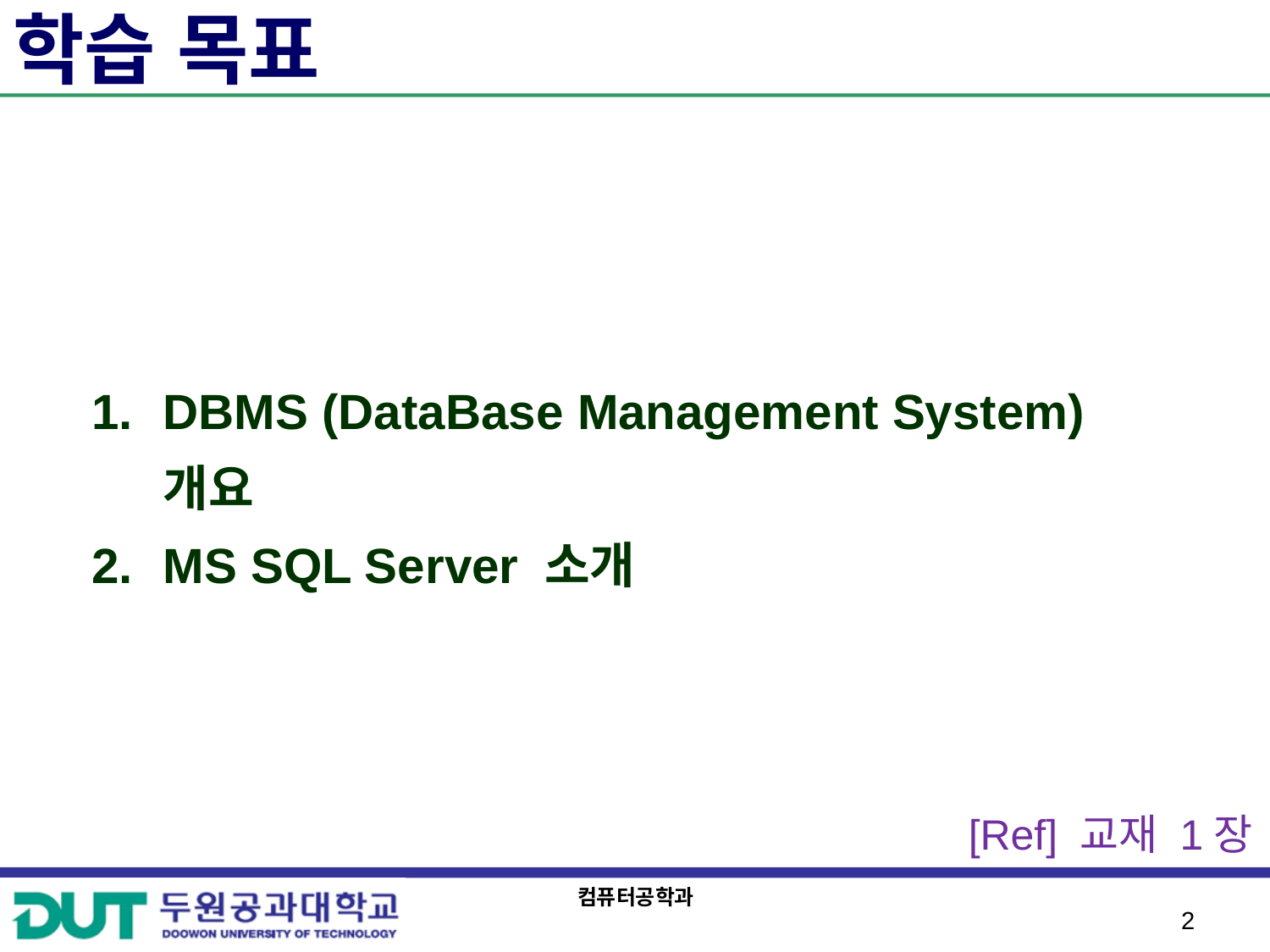

# 학습 목표
DBMS (DataBase Management System) 개요
MS SQL Server 소개
[Ref] 교재 1장